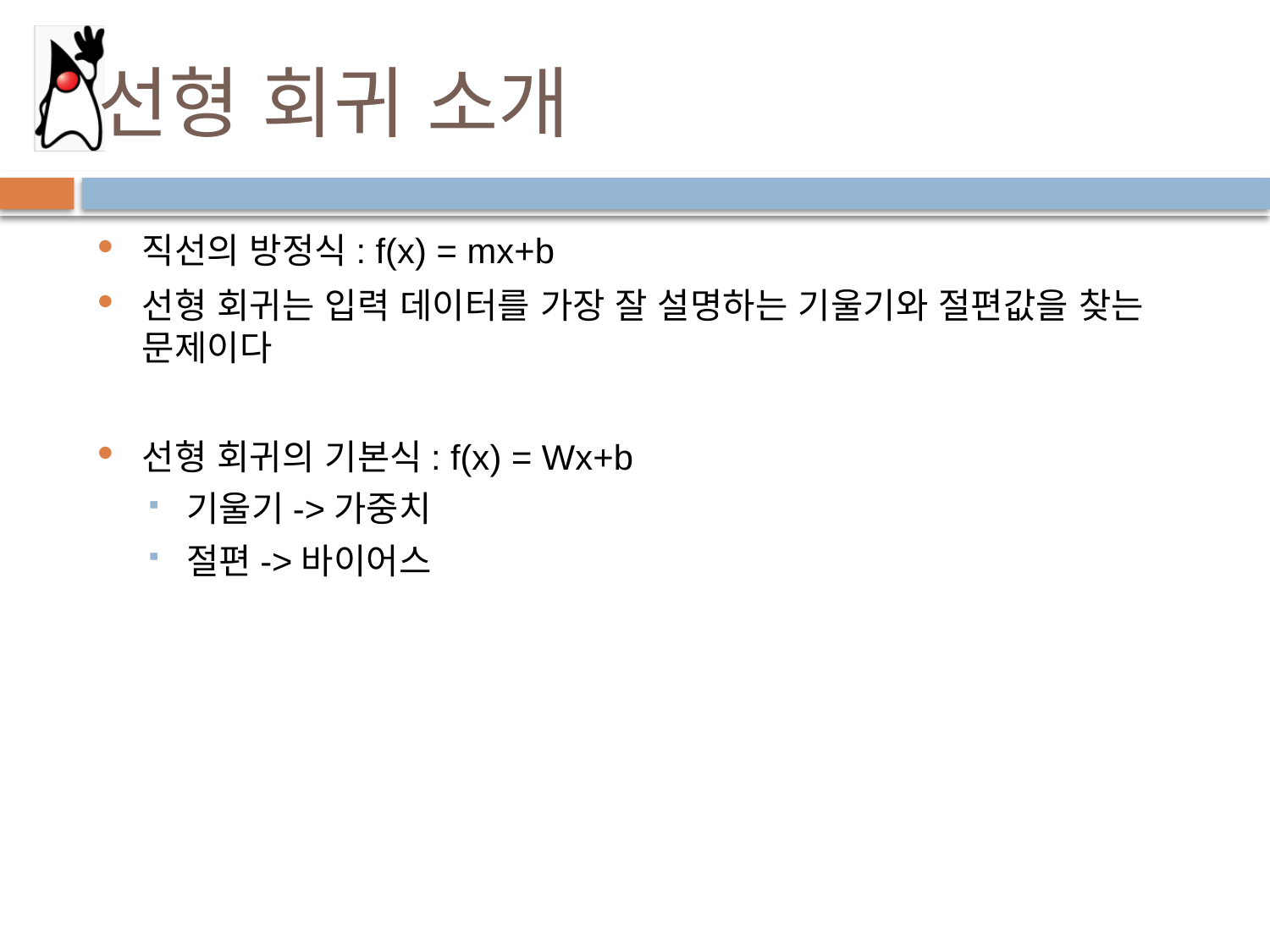

# 선형 회귀 소개
직선의 방정식: f(x) = mx+b
선형 회귀는 입력 데이터를 가장 잘 설명하는 기울기와 절편값을 찾는 문제이다

선형 회귀의 기본식: f(x) = Wx+b
기울기->가중치
절편->바이어스